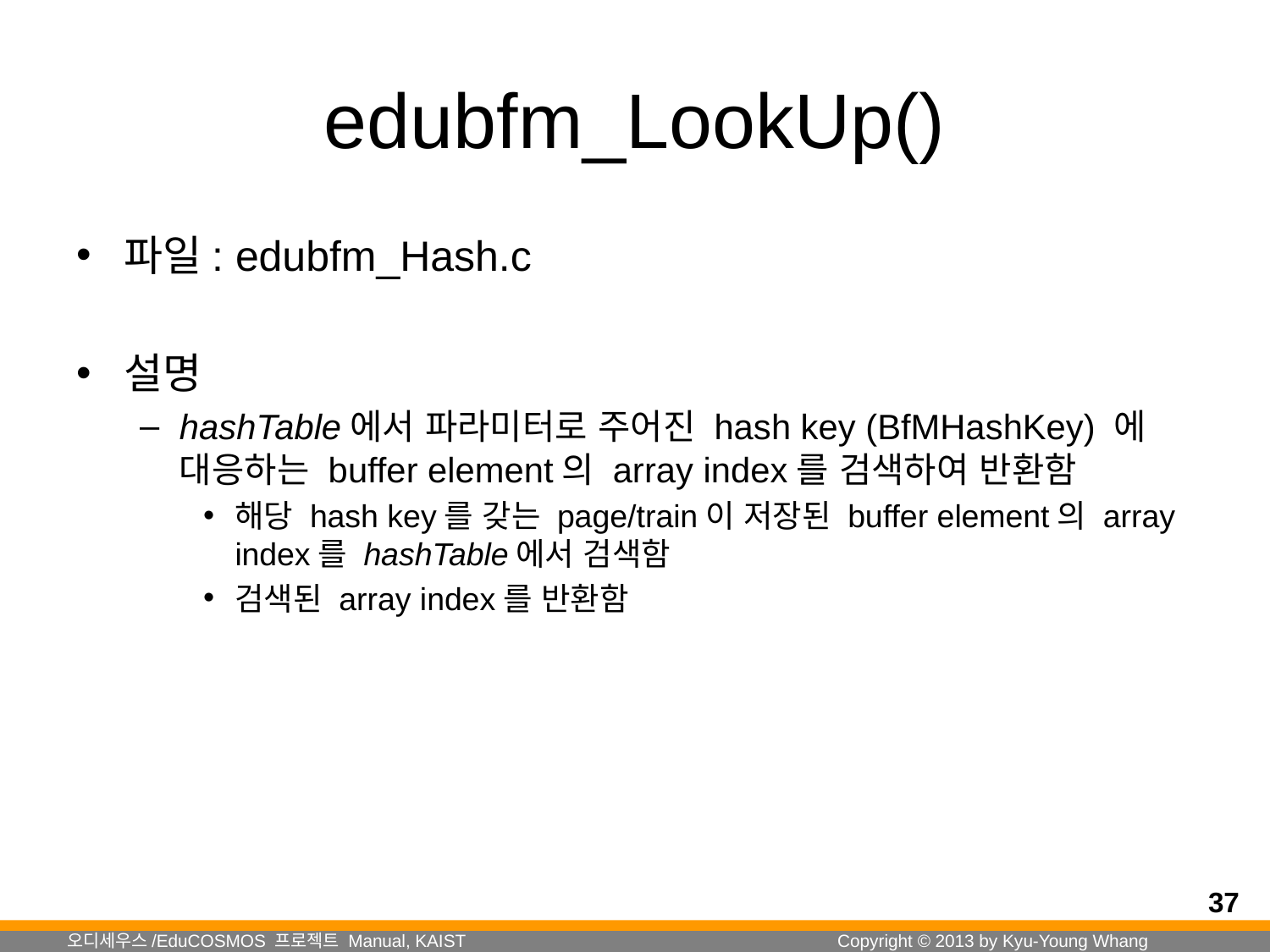

# edubfm_LookUp()
파일: edubfm_Hash.c

설명
hashTable에서 파라미터로 주어진 hash key (BfMHashKey) 에 대응하는 buffer element의 array index를 검색하여 반환함
해당 hash key를 갖는 page/train이 저장된 buffer element의 array index를 hashTable에서 검색함
검색된 array index를 반환함